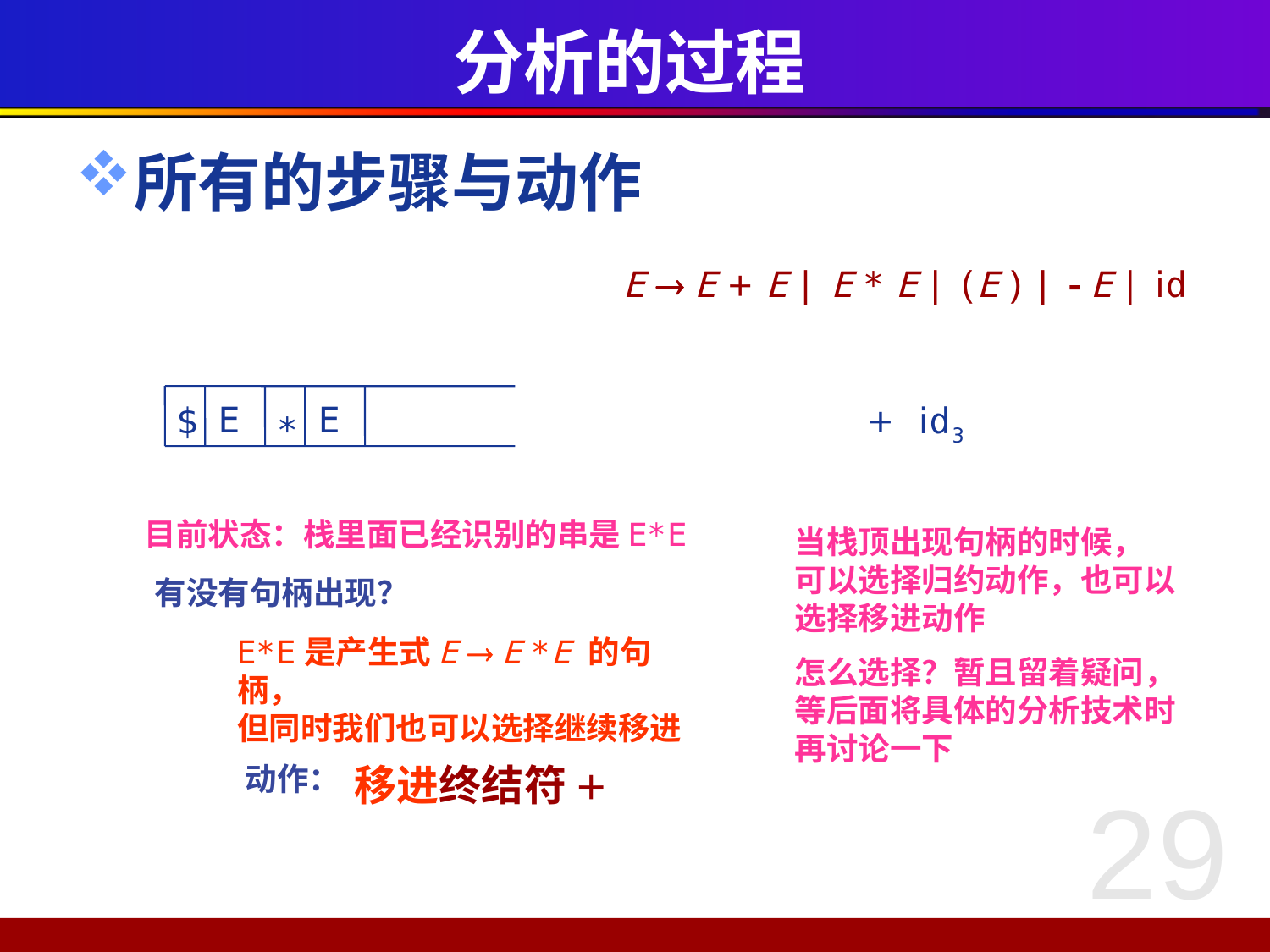

# 分析的过程
所有的步骤与动作
E → E + E | E * E | (E ) | − E | id

E
E
$
+
id3
*

目前状态：栈里面已经识别的串是E*E
当栈顶出现句柄的时候，
可以选择归约动作，也可以
选择移进动作
有没有句柄出现？

E*E是产生式E → E *E 的句柄，
但同时我们也可以选择继续移进
怎么选择？暂且留着疑问，
等后面将具体的分析技术时
再讨论一下

移进终结符+
动作：